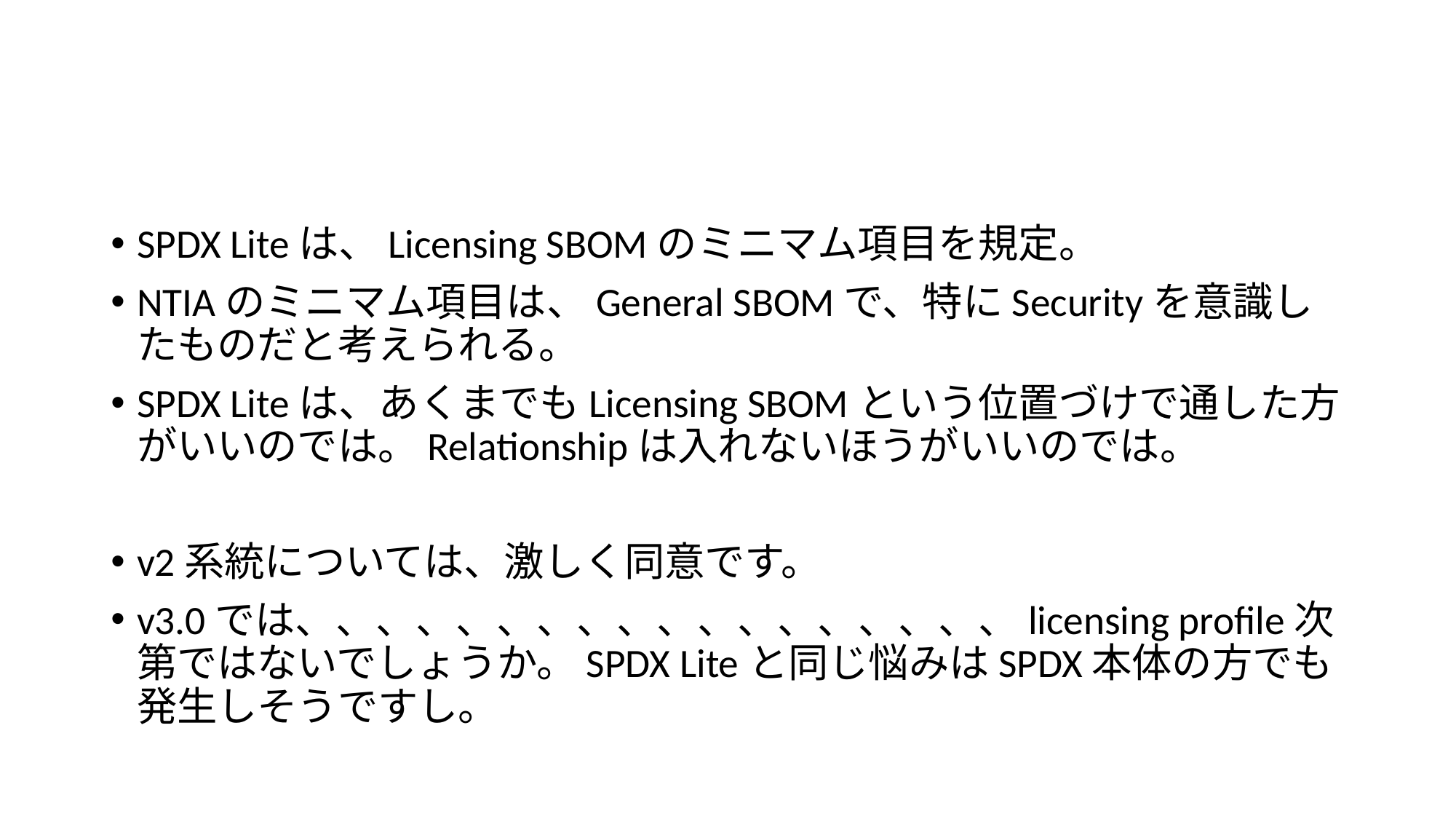

#
SPDX Liteは、Licensing SBOMのミニマム項目を規定。
NTIAのミニマム項目は、General SBOMで、特にSecurityを意識したものだと考えられる。
SPDX Liteは、あくまでもLicensing SBOMという位置づけで通した方がいいのでは。Relationshipは入れないほうがいいのでは。

v2系統については、激しく同意です。
v3.0では、、、、、、、、、、、、、、、、、、licensing profile次第ではないでしょうか。SPDX Liteと同じ悩みはSPDX本体の方でも発生しそうですし。